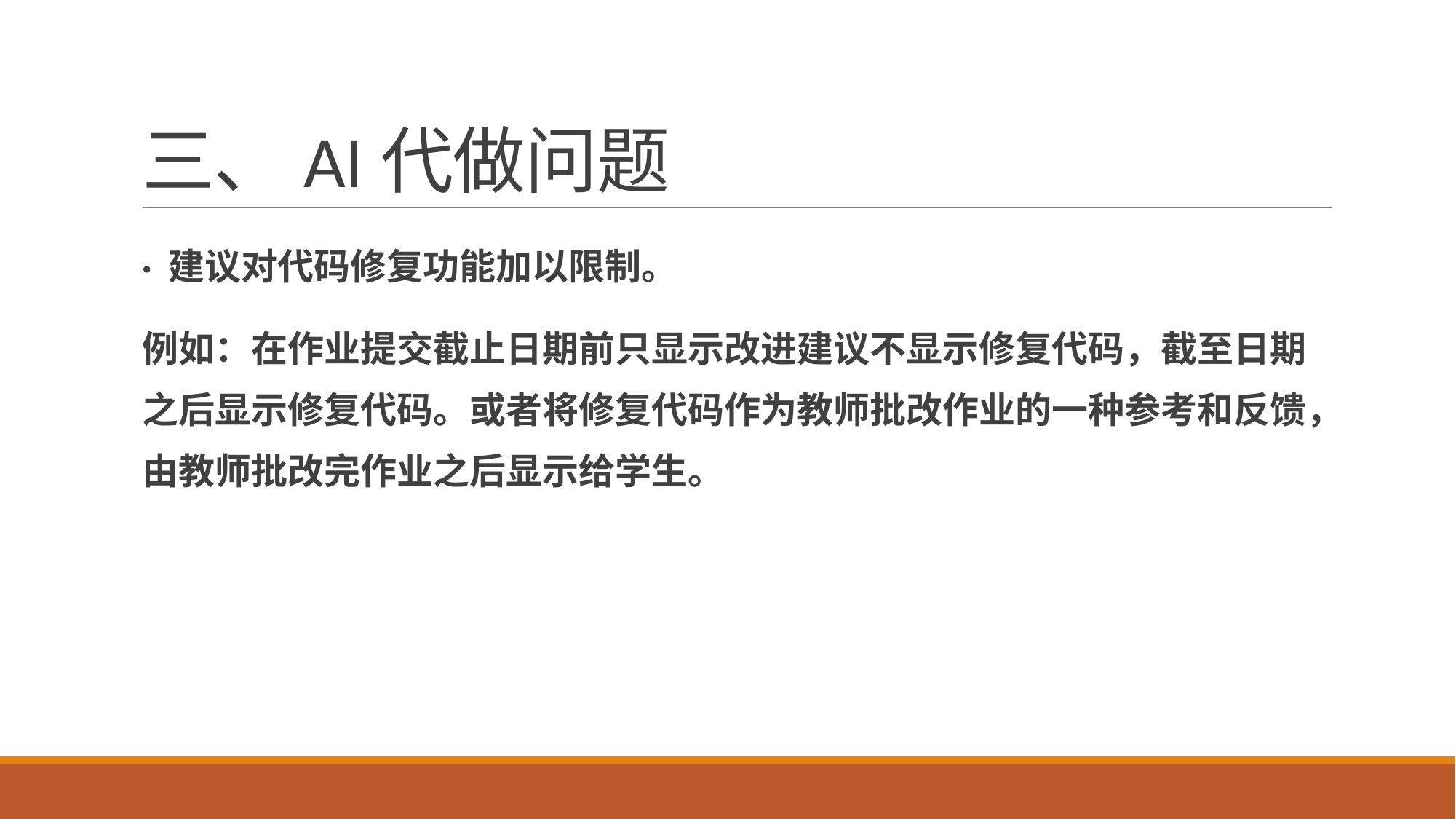

# 三、AI代做问题
· 建议对代码修复功能加以限制。
例如：在作业提交截止日期前只显示改进建议不显示修复代码，截至日期之后显示修复代码。或者将修复代码作为教师批改作业的一种参考和反馈，由教师批改完作业之后显示给学生。